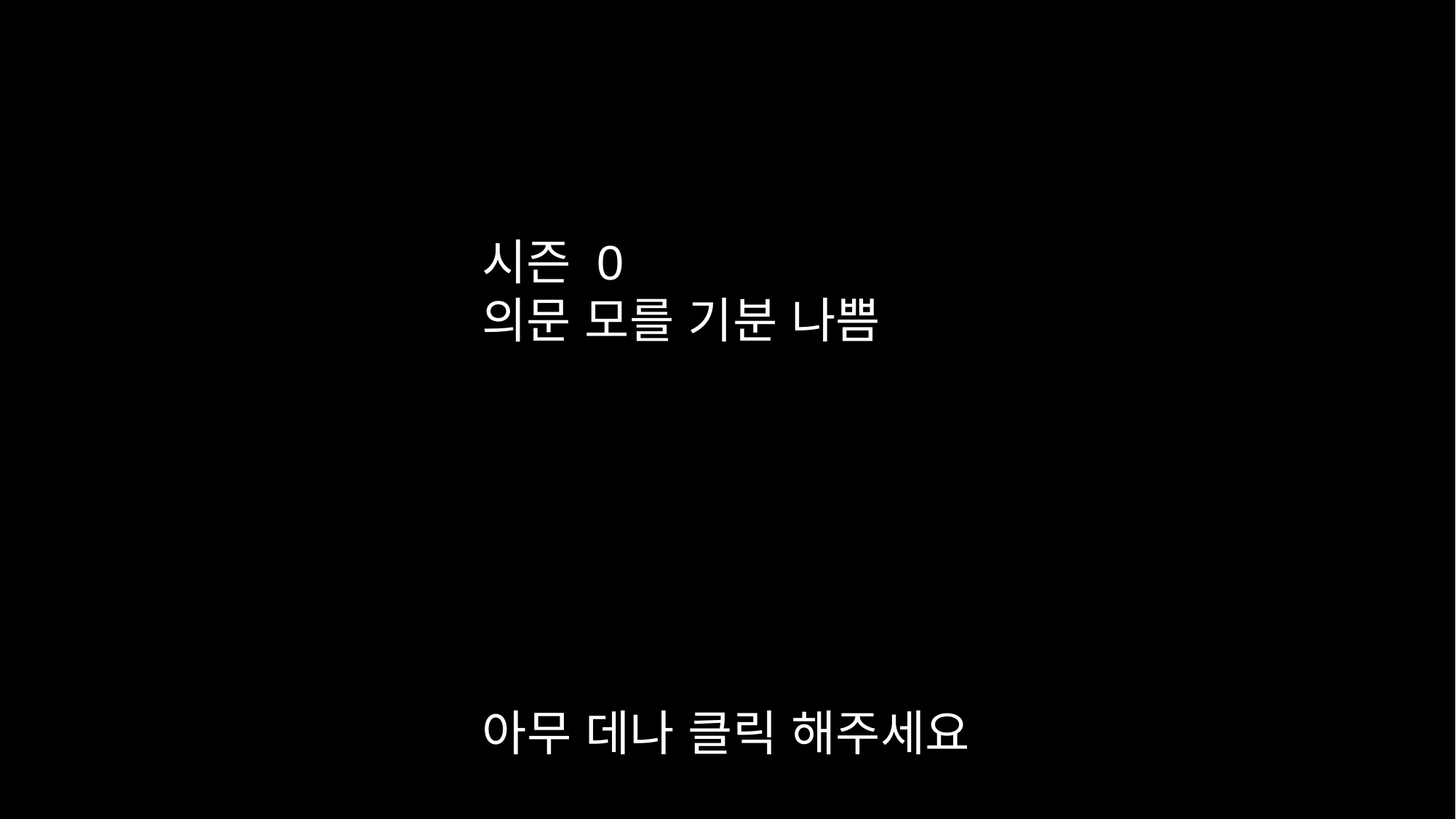

시즌 0
의문 모를 기분 나쁨
아무 데나 클릭 해주세요